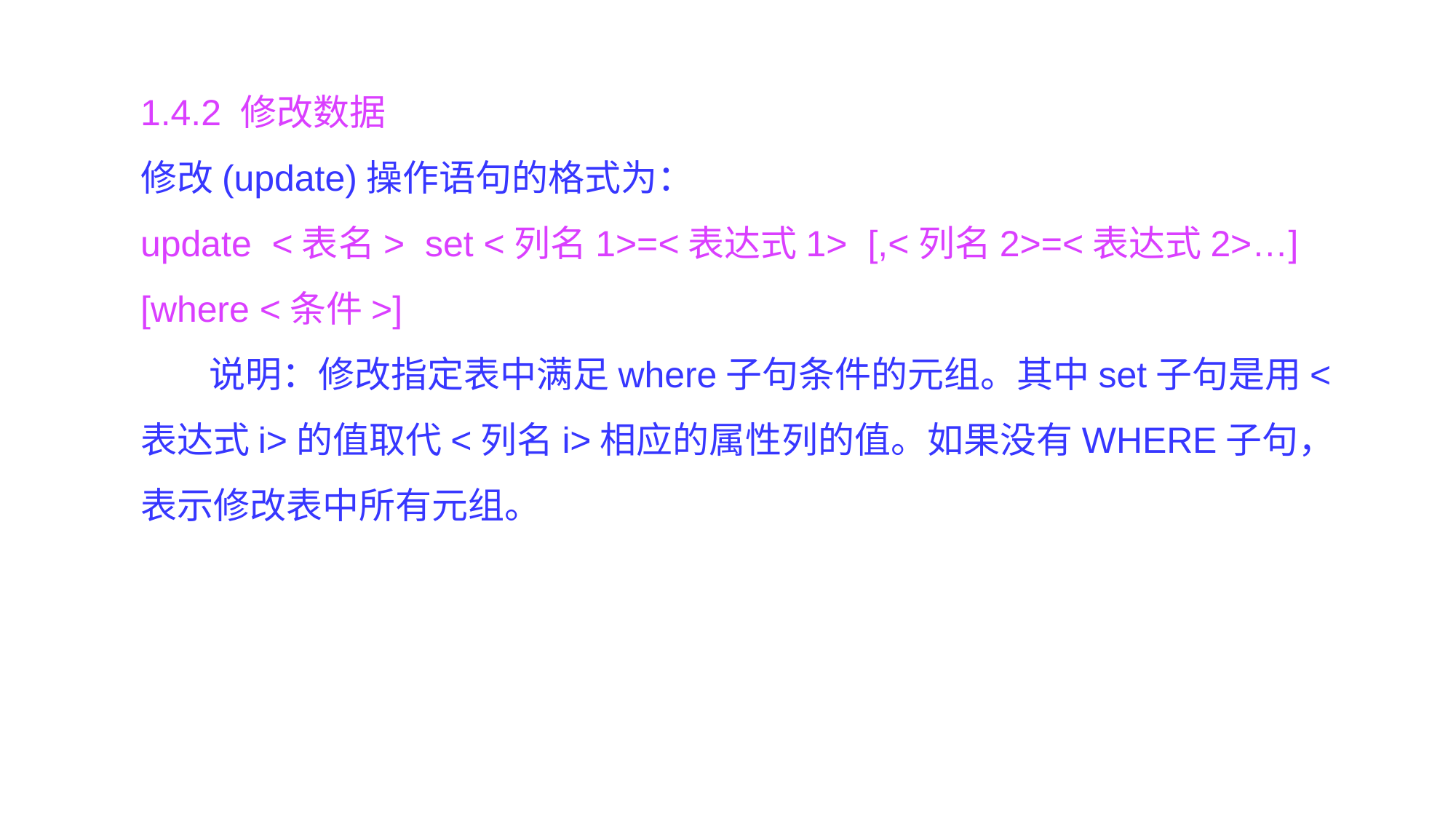

1.4.2 修改数据
修改(update)操作语句的格式为：
update  <表名>  set <列名1>=<表达式1>  [,<列名2>=<表达式2>…]  [where <条件>]
说明：修改指定表中满足where子句条件的元组。其中set子句是用<表达式i>的值取代<列名i>相应的属性列的值。如果没有WHERE子句，表示修改表中所有元组。